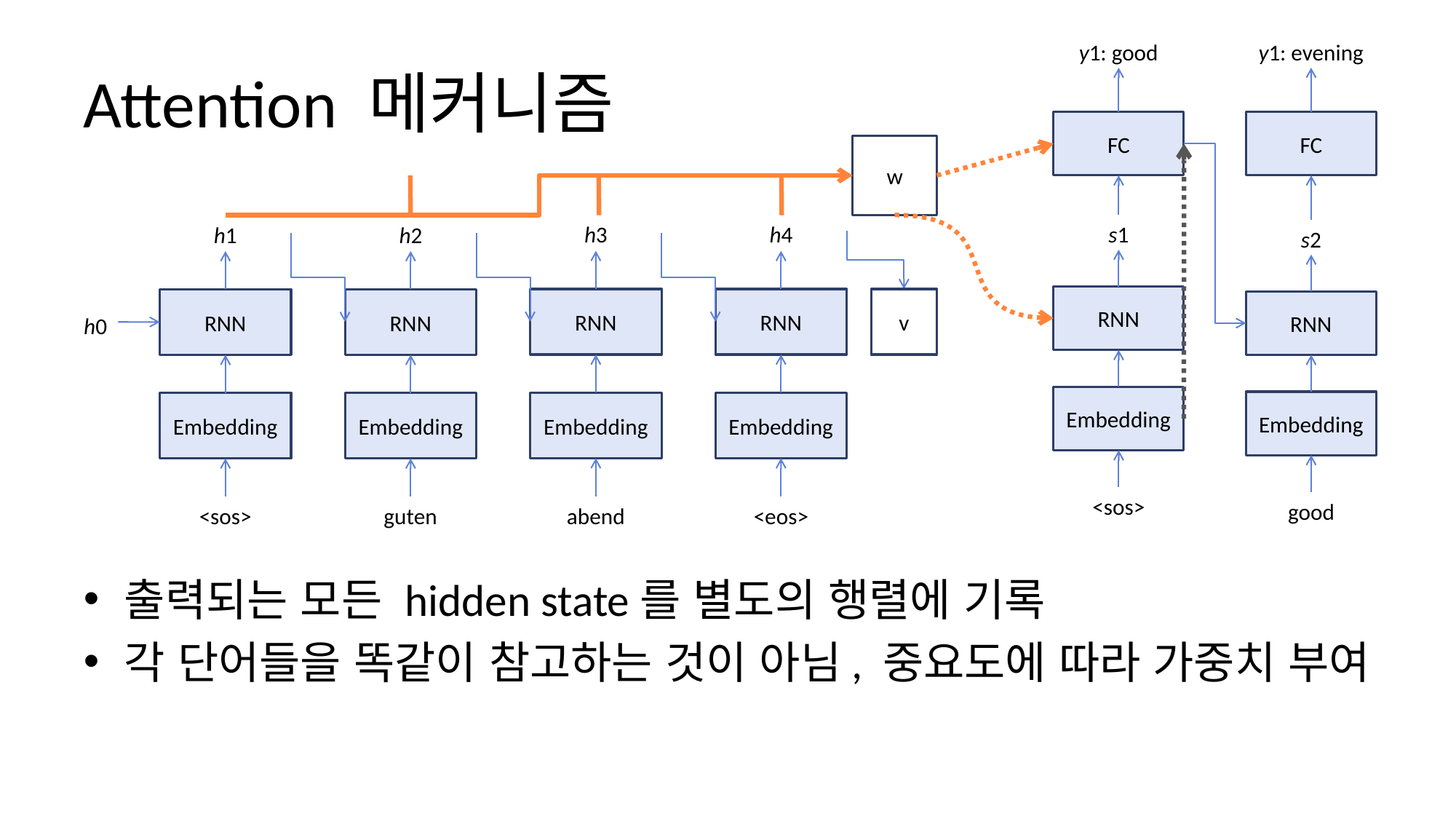

y1: good
FC
w
h3
RNN
Embedding
abend
h4
RNN
Embedding
<eos>
h1
RNN
Embedding
<sos>
h2
RNN
Embedding
guten
h0
v
s1
RNN
Embedding
<sos>
y1: evening
FC
s2
RNN
Embedding
good
# Attention 메커니즘

출력되는 모든 hidden state를 별도의 행렬에 기록
각 단어들을 똑같이 참고하는 것이 아님, 중요도에 따라 가중치 부여